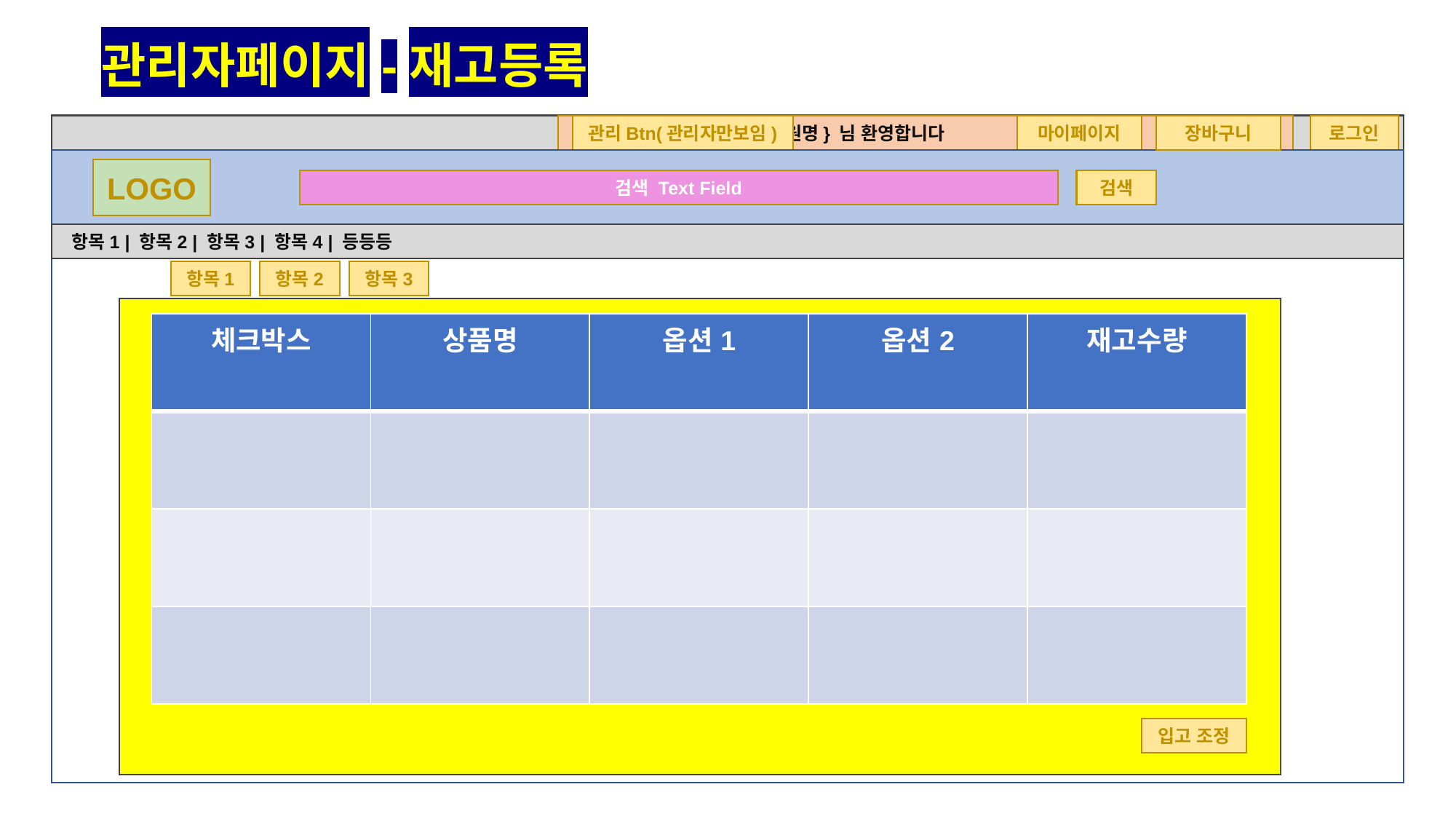

관리자페이지-재고등록

                                     {회원명} 님 환영합니다
관리Btn(관리자만보임)
마이페이지
장바구니
로그인

LOGO
검색
검색 Text Field
 항목1 | 항목2 | 항목3 | 항목4 | 등등등
항목1
항목2
항목3

| 체크박스 | 상품명 | 옵션1 | 옵션2 | 재고수량 |
| --- | --- | --- | --- | --- |
|  |  |  |  |  |
|  |  |  |  |  |
|  |  |  |  |  |
입고 조정